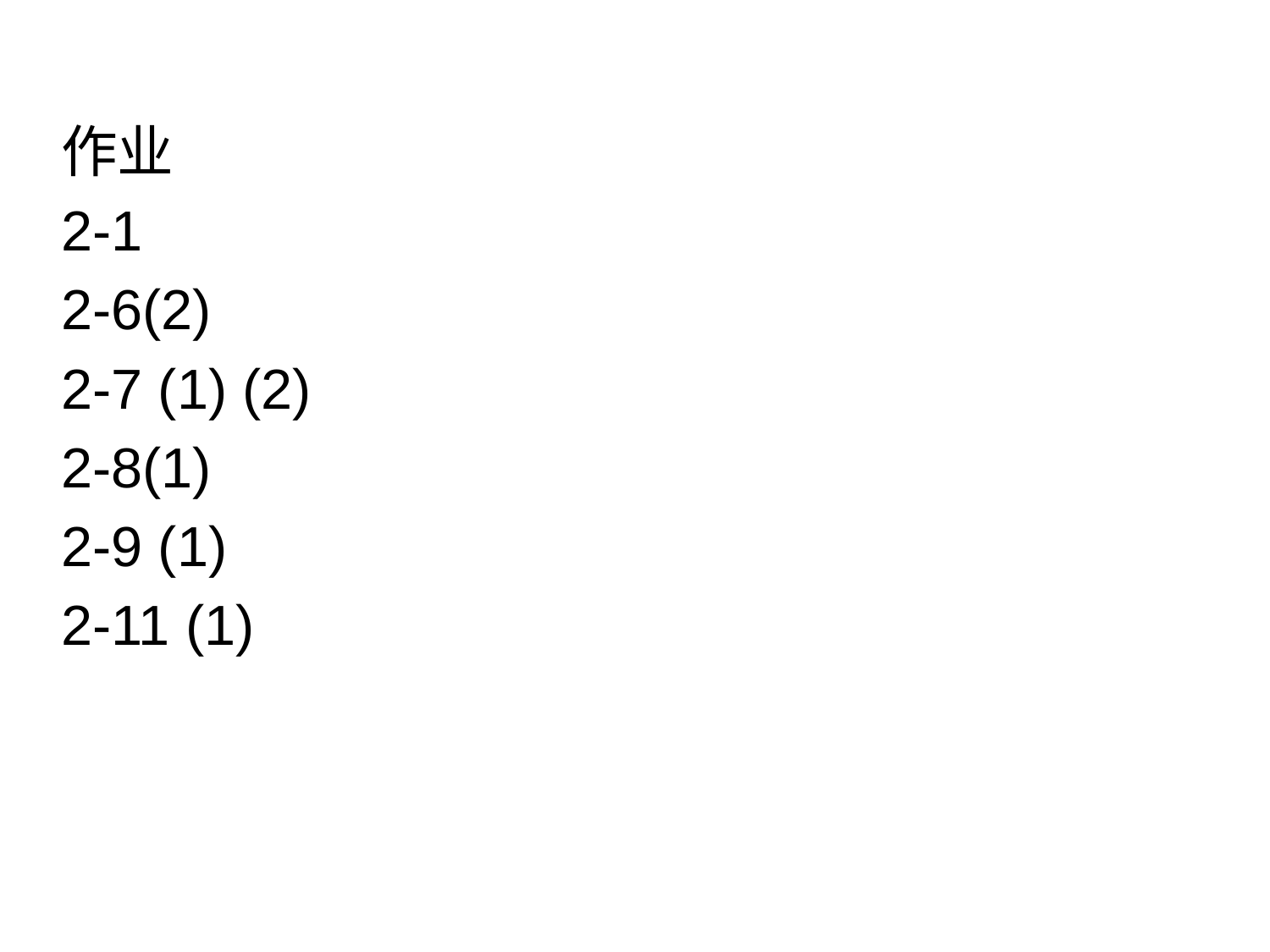

作业
2-1
2-6(2)
2-7 (1) (2)
2-8(1)
2-9 (1)
2-11 (1)